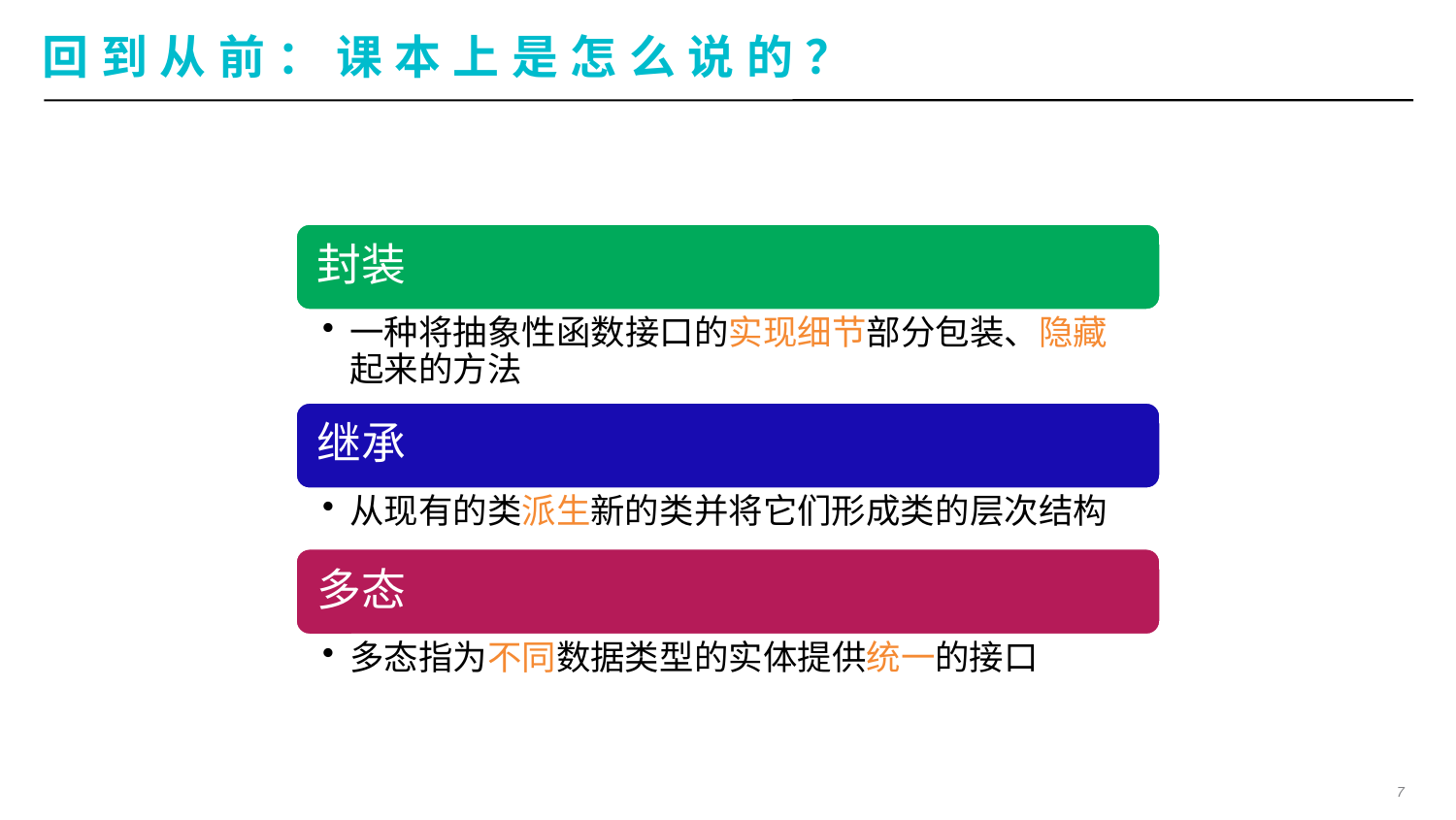

# 回到从前：课本上是怎么说的？
封装
一种将抽象性函数接口的实现细节部分包装、隐藏起来的方法
继承
从现有的类派生新的类并将它们形成类的层次结构
多态
多态指为不同数据类型的实体提供统一的接口
7